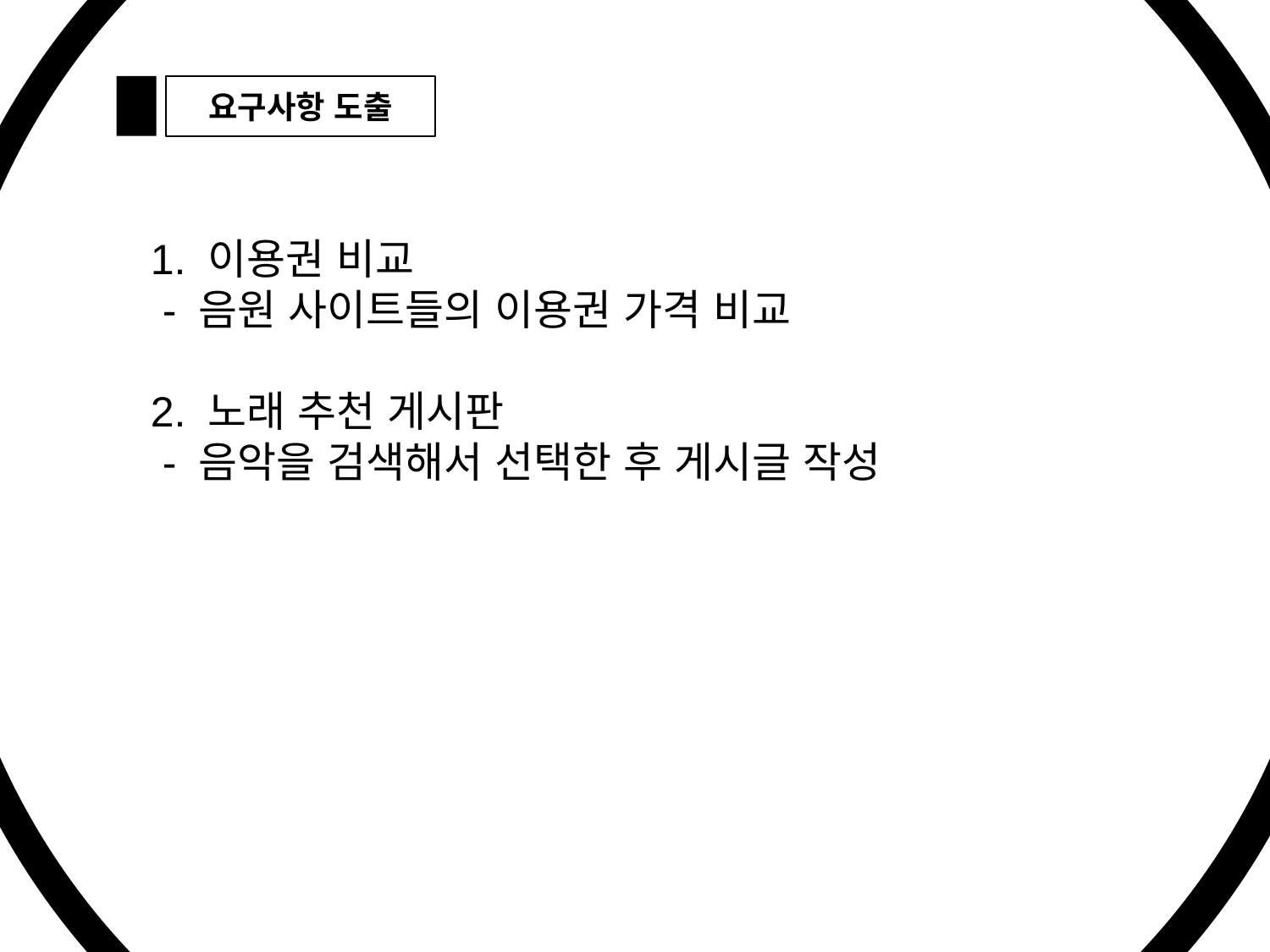

요구사항 도출
1. 이용권 비교
 - 음원 사이트들의 이용권 가격 비교

2. 노래 추천 게시판
 - 음악을 검색해서 선택한 후 게시글 작성